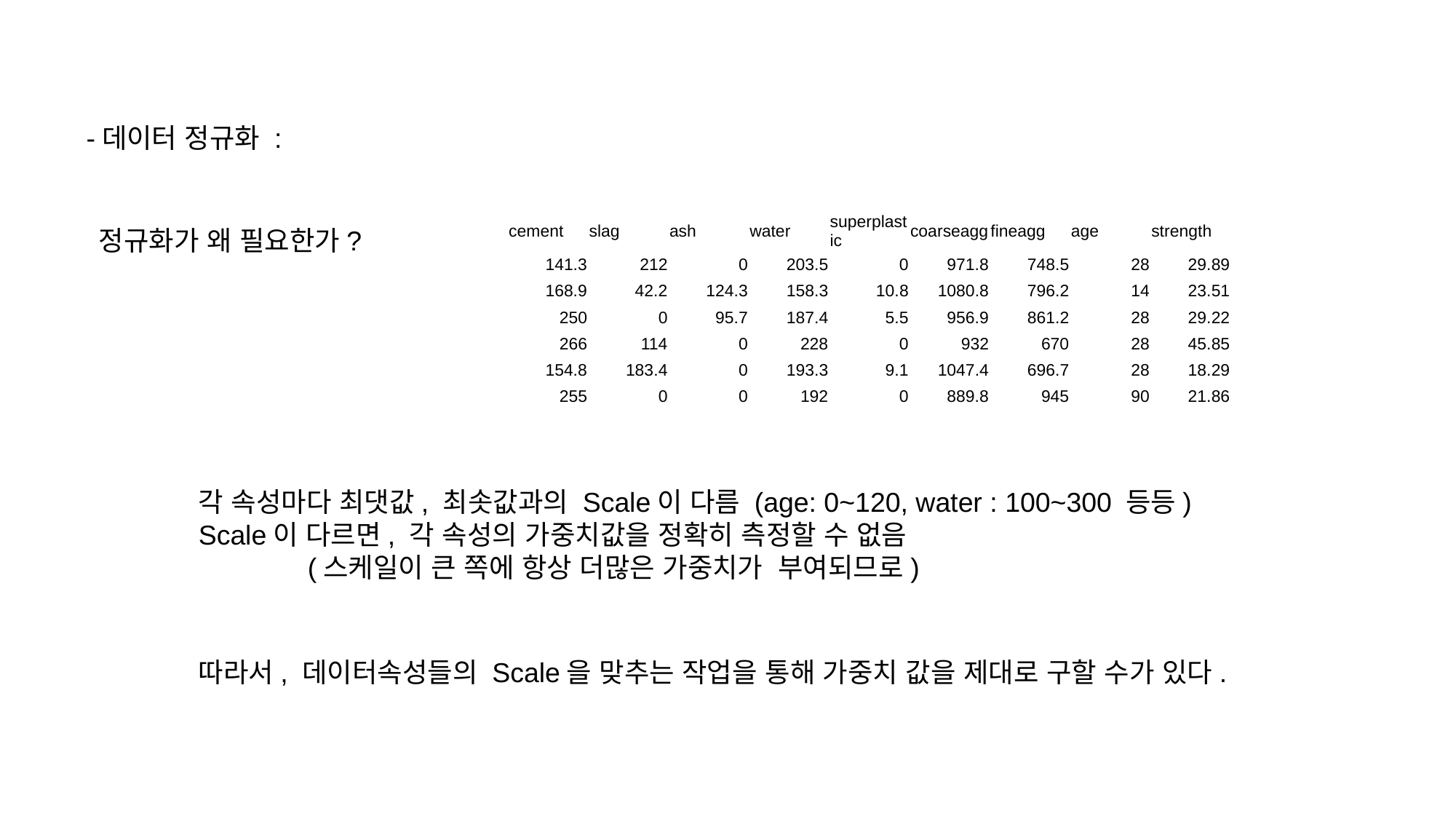

-데이터 정규화 :

| cement | slag | ash | water | superplastic | coarseagg | fineagg | age | strength |
| --- | --- | --- | --- | --- | --- | --- | --- | --- |
| 141.3 | 212 | 0 | 203.5 | 0 | 971.8 | 748.5 | 28 | 29.89 |
| 168.9 | 42.2 | 124.3 | 158.3 | 10.8 | 1080.8 | 796.2 | 14 | 23.51 |
| 250 | 0 | 95.7 | 187.4 | 5.5 | 956.9 | 861.2 | 28 | 29.22 |
| 266 | 114 | 0 | 228 | 0 | 932 | 670 | 28 | 45.85 |
| 154.8 | 183.4 | 0 | 193.3 | 9.1 | 1047.4 | 696.7 | 28 | 18.29 |
| 255 | 0 | 0 | 192 | 0 | 889.8 | 945 | 90 | 21.86 |
정규화가 왜 필요한가?
각 속성마다 최댓값, 최솟값과의 Scale이 다름 (age: 0~120, water : 100~300 등등)
Scale이 다르면, 각 속성의 가중치값을 정확히 측정할 수 없음
	(스케일이 큰 쪽에 항상 더많은 가중치가  부여되므로)
따라서, 데이터속성들의 Scale을 맞추는 작업을 통해 가중치 값을 제대로 구할 수가 있다.